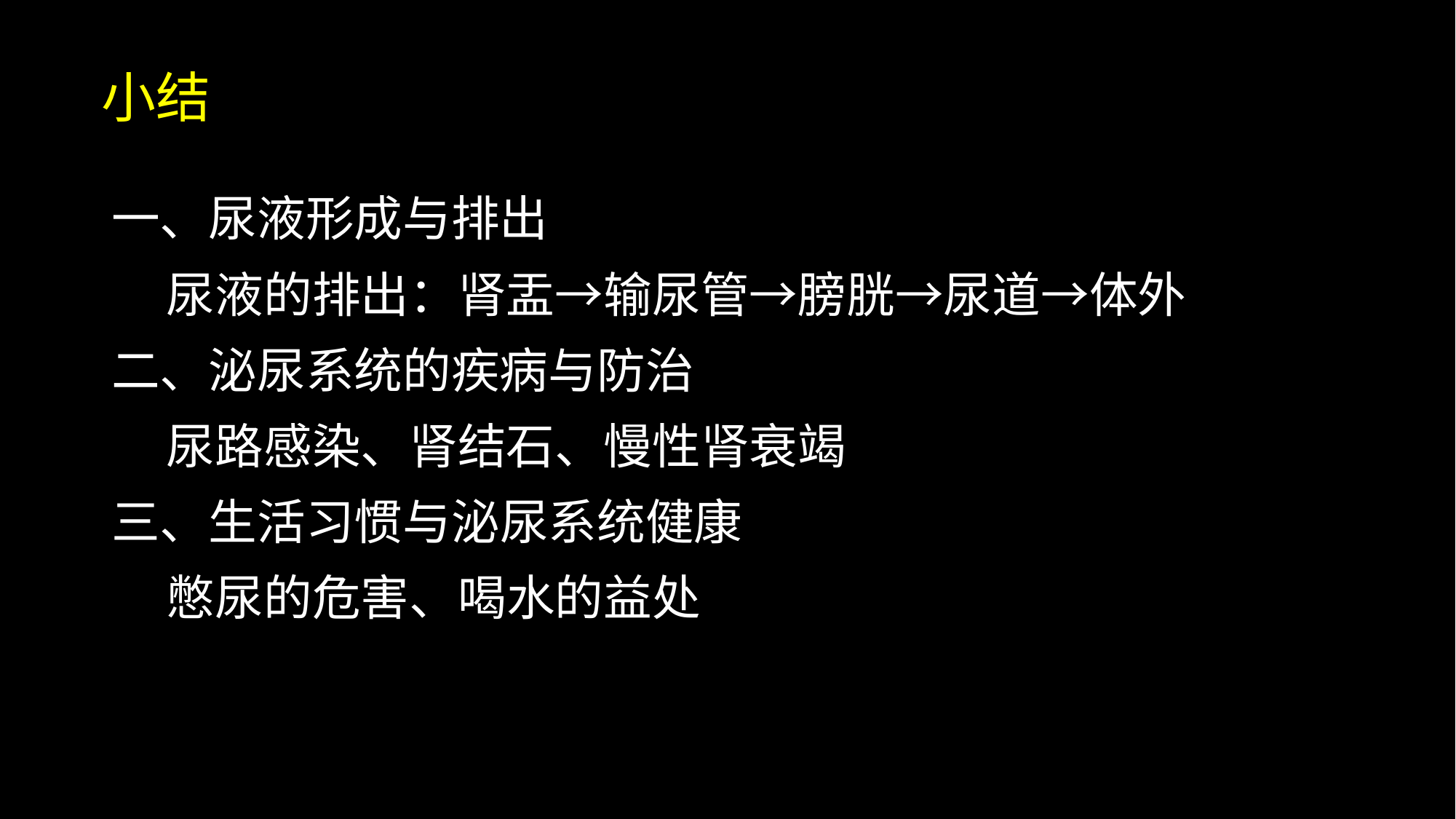

小结
一、尿液形成与排出
    尿液的排出：肾盂→输尿管→膀胱→尿道→体外
二、泌尿系统的疾病与防治
    尿路感染、肾结石、慢性肾衰竭
三、生活习惯与泌尿系统健康
    憋尿的危害、喝水的益处